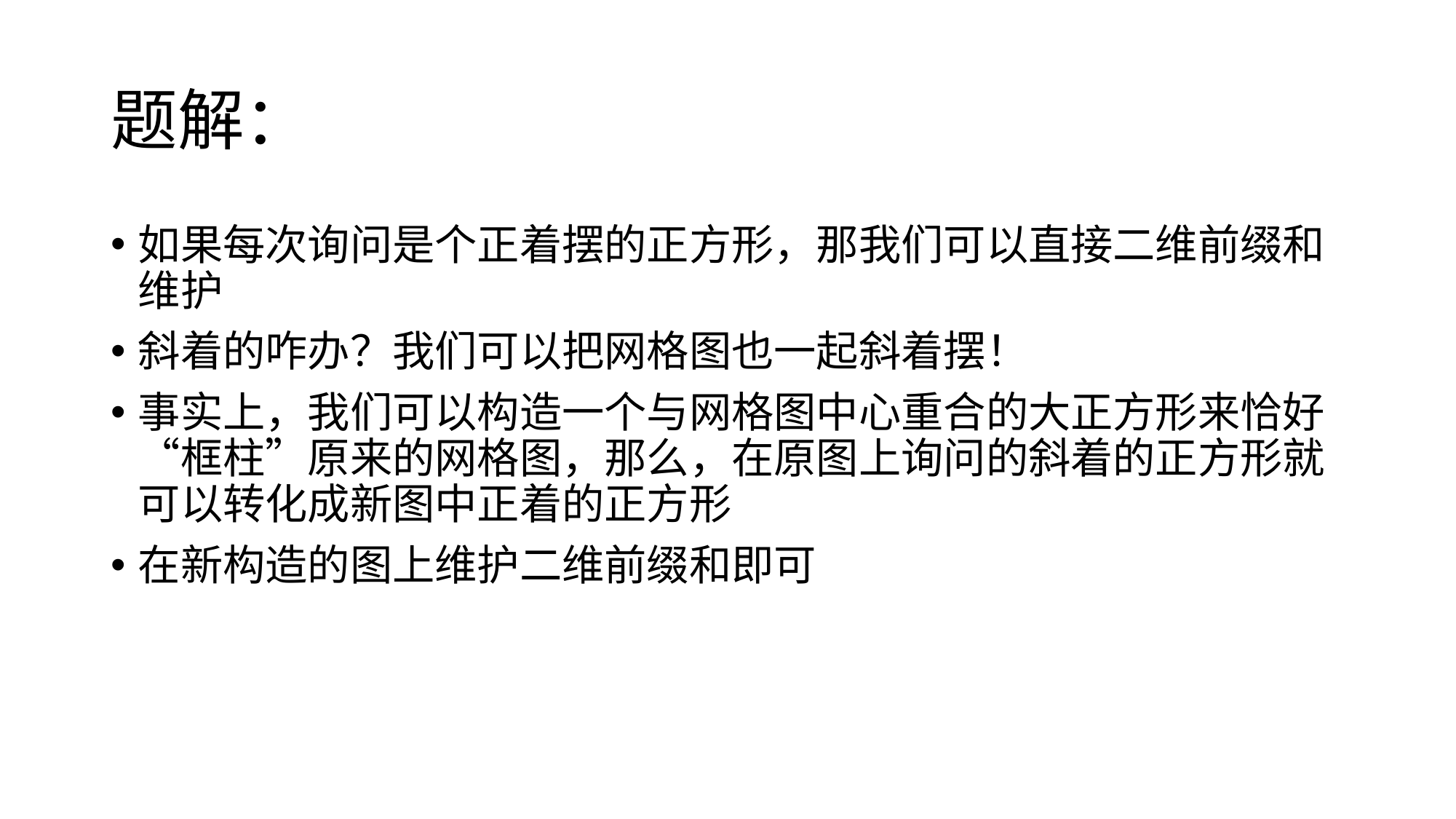

# 题解：
如果每次询问是个正着摆的正方形，那我们可以直接二维前缀和维护
斜着的咋办？我们可以把网格图也一起斜着摆！
事实上，我们可以构造一个与网格图中心重合的大正方形来恰好“框柱”原来的网格图，那么，在原图上询问的斜着的正方形就可以转化成新图中正着的正方形
在新构造的图上维护二维前缀和即可